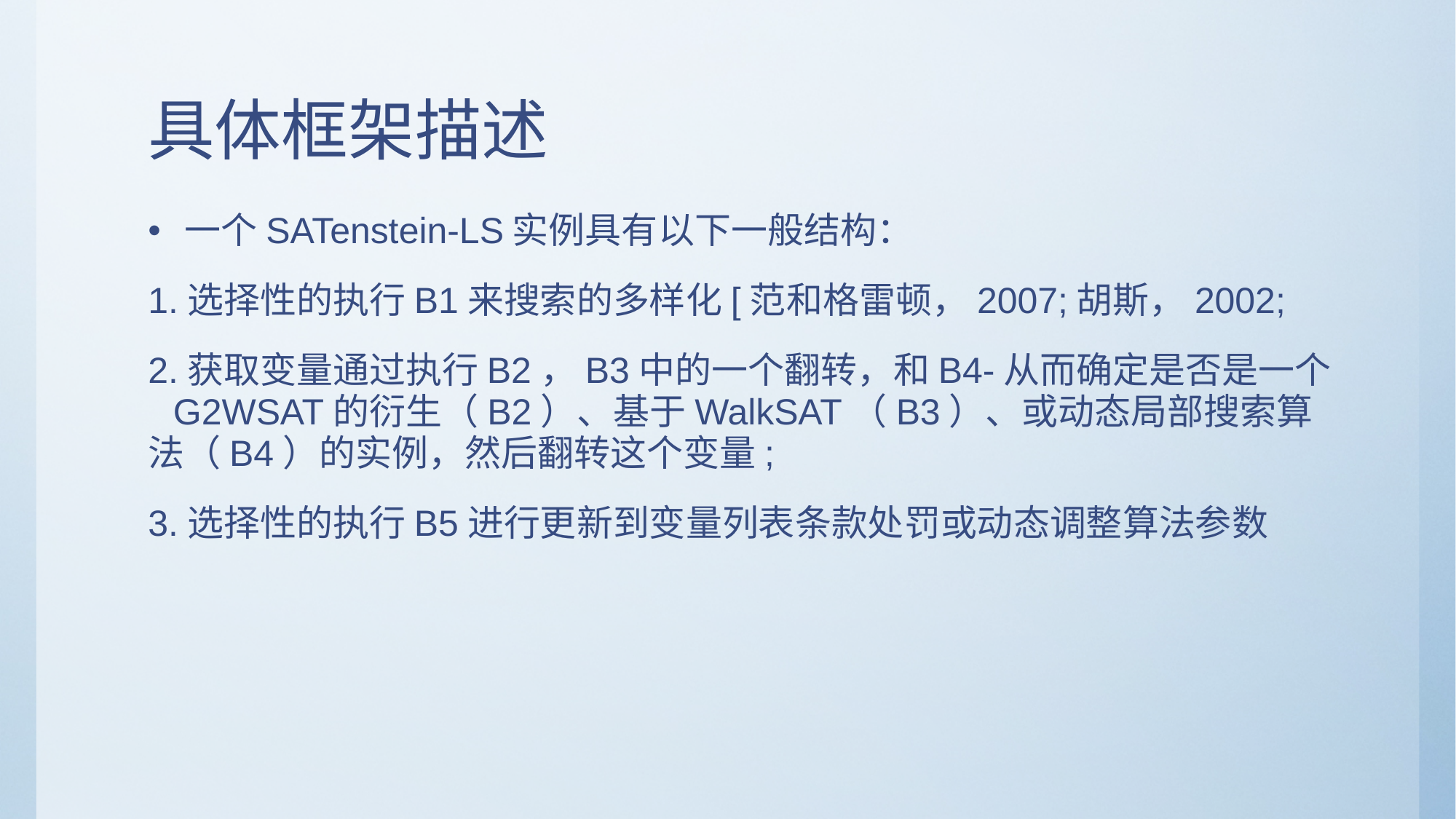

# 具体框架描述
一个SATenstein-LS实例具有以下一般结构：
1.选择性的执行B1来搜索的多样化[范和格雷顿，2007;胡斯，2002;
2.获取变量通过执行B2，B3中的一个翻转，和B4-从而确定是否是一个   G2WSAT的衍生（B2）、基于WalkSAT（B3）、或动态局部搜索算法（B4）的实例，然后翻转这个变量;
3.选择性的执行B5进行更新到变量列表条款处罚或动态调整算法参数